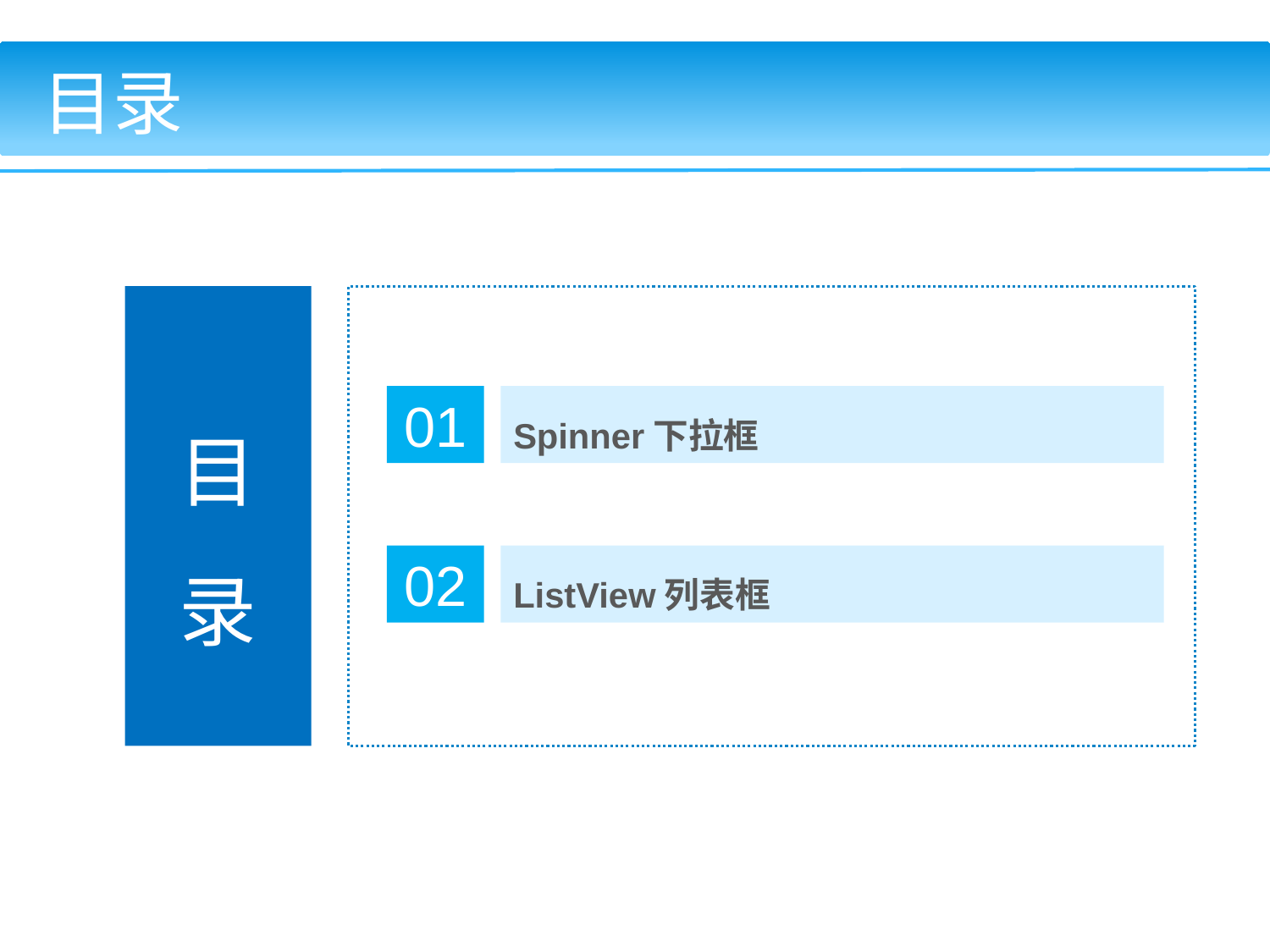

目录
目
录

01
Spinner下拉框
ListView列表框
02